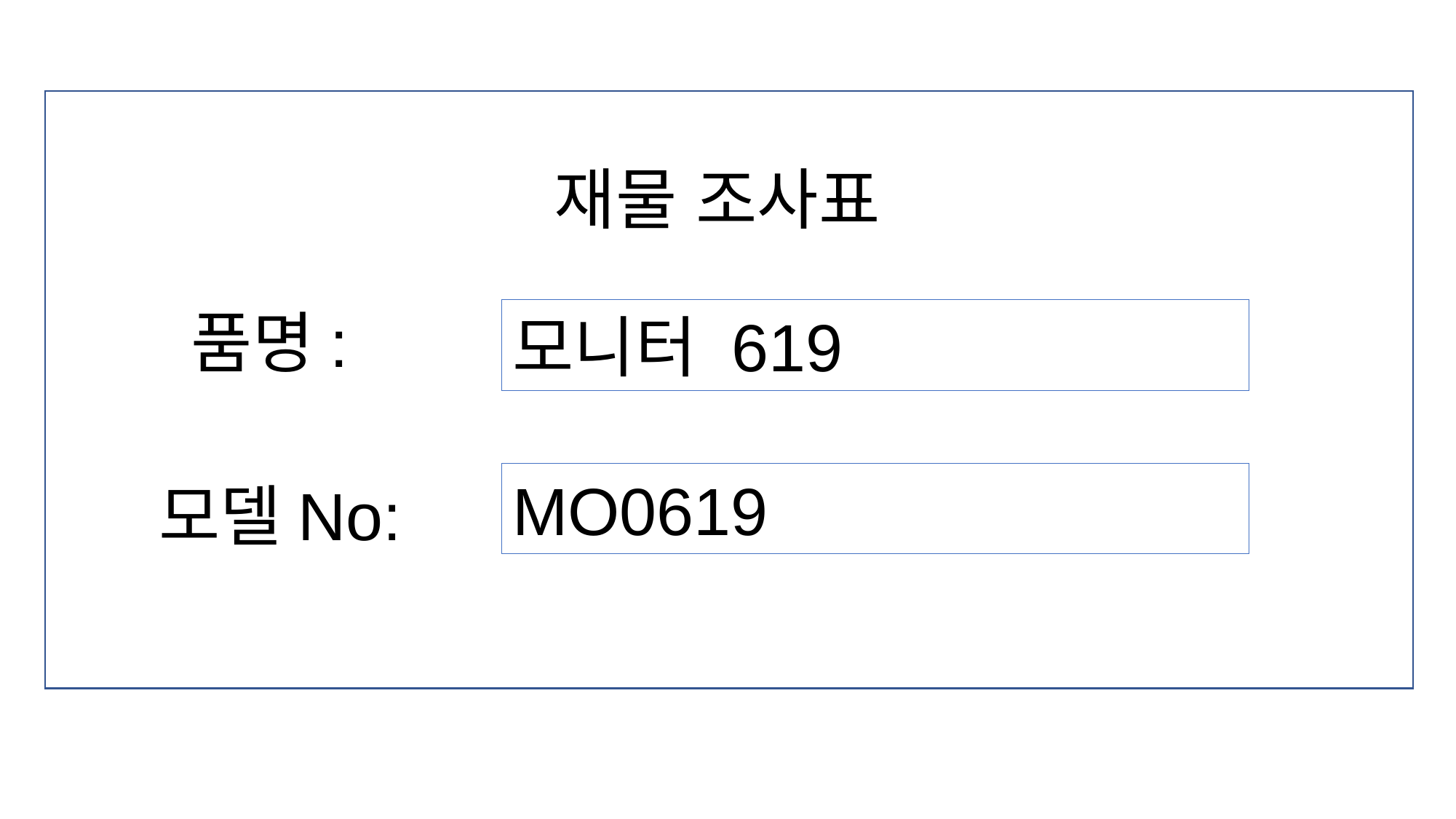

재물 조사표
품명:
모니터 619
MO0619
모델No: